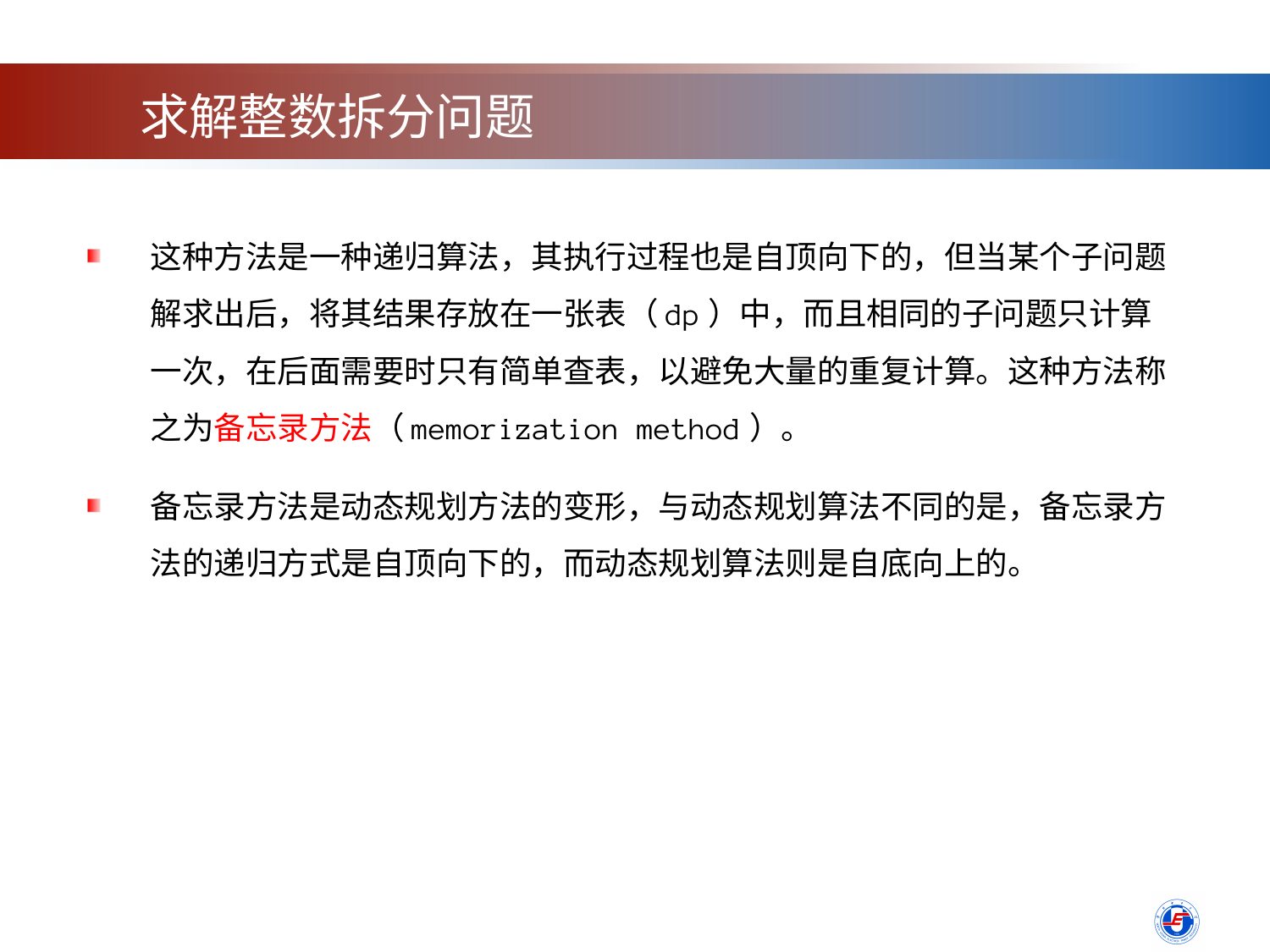

求解整数拆分问题
这种方法是一种递归算法，其执行过程也是自顶向下的，但当某个子问题解求出后，将其结果存放在一张表（dp）中，而且相同的子问题只计算一次，在后面需要时只有简单查表，以避免大量的重复计算。这种方法称之为备忘录方法（memorization method）。
备忘录方法是动态规划方法的变形，与动态规划算法不同的是，备忘录方法的递归方式是自顶向下的，而动态规划算法则是自底向上的。